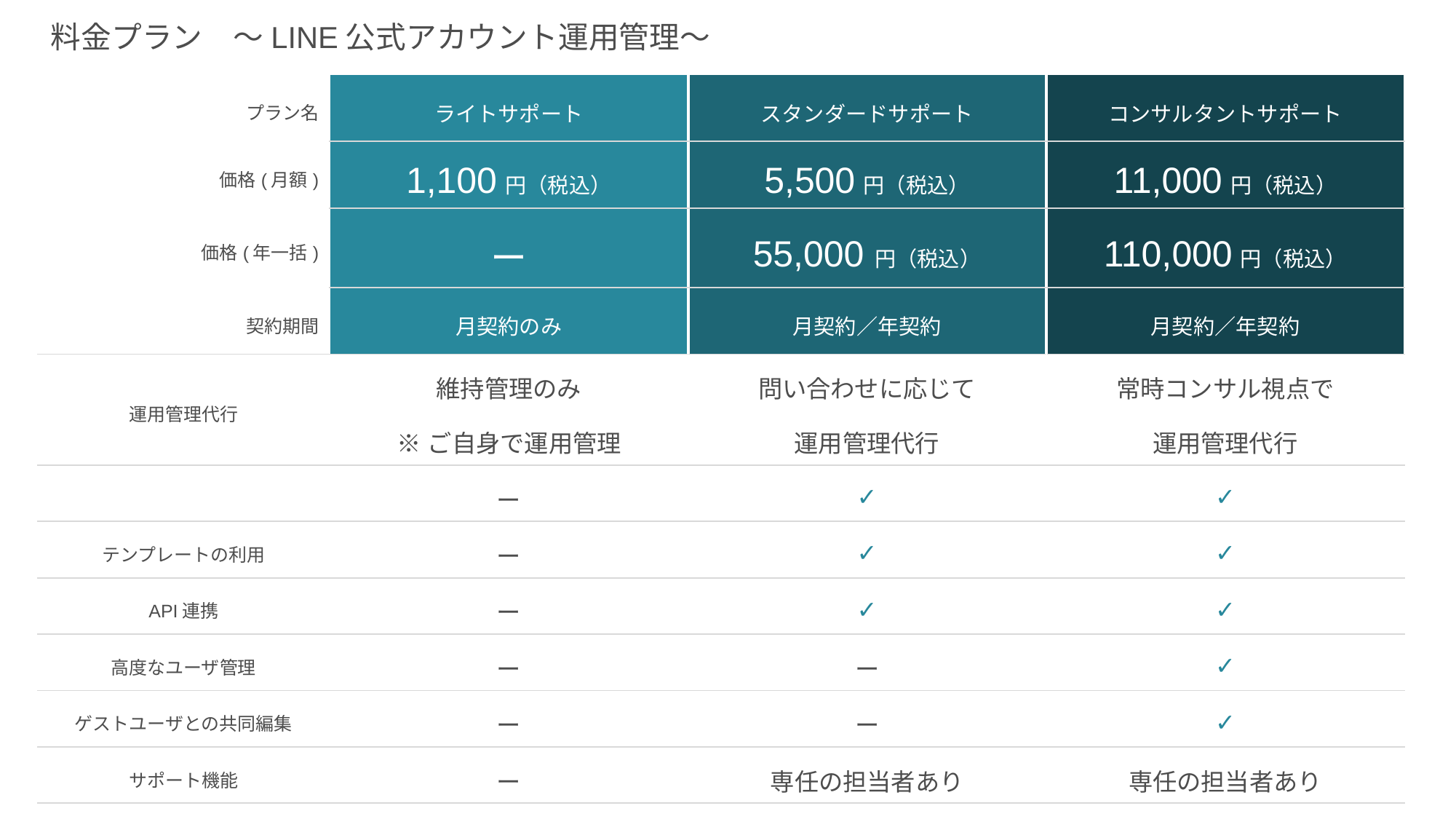

# 料金プラン　～LINE公式アカウント運用管理～
|  | プラン名 | ライトサポート | スタンダードサポート | コンサルタントサポート |
| --- | --- | --- | --- | --- |
|  | 価格(月額) | 1,100円（税込） | 5,500円（税込） | 11,000円（税込） |
|  | 価格(年一括) | ー | 55,000 円（税込） | 110,000円（税込） |
|  | 契約期間 | 月契約のみ | 月契約／年契約 | 月契約／年契約 |
| 運用管理代行 |  | 維持管理のみ ※ご自身で運用管理 | 問い合わせに応じて 運用管理代行 | 常時コンサル視点で 運用管理代行 |
|  |  | ー | ✓ | ✓ |
| テンプレートの利用 |  | ー | ✓ | ✓ |
| API連携 |  | ー | ✓ | ✓ |
| 高度なユーザ管理 |  | ー | ー | ✓ |
| ゲストユーザとの共同編集 |  | ー | ー | ✓ |
| サポート機能 |  | ー | 専任の担当者あり | 専任の担当者あり |